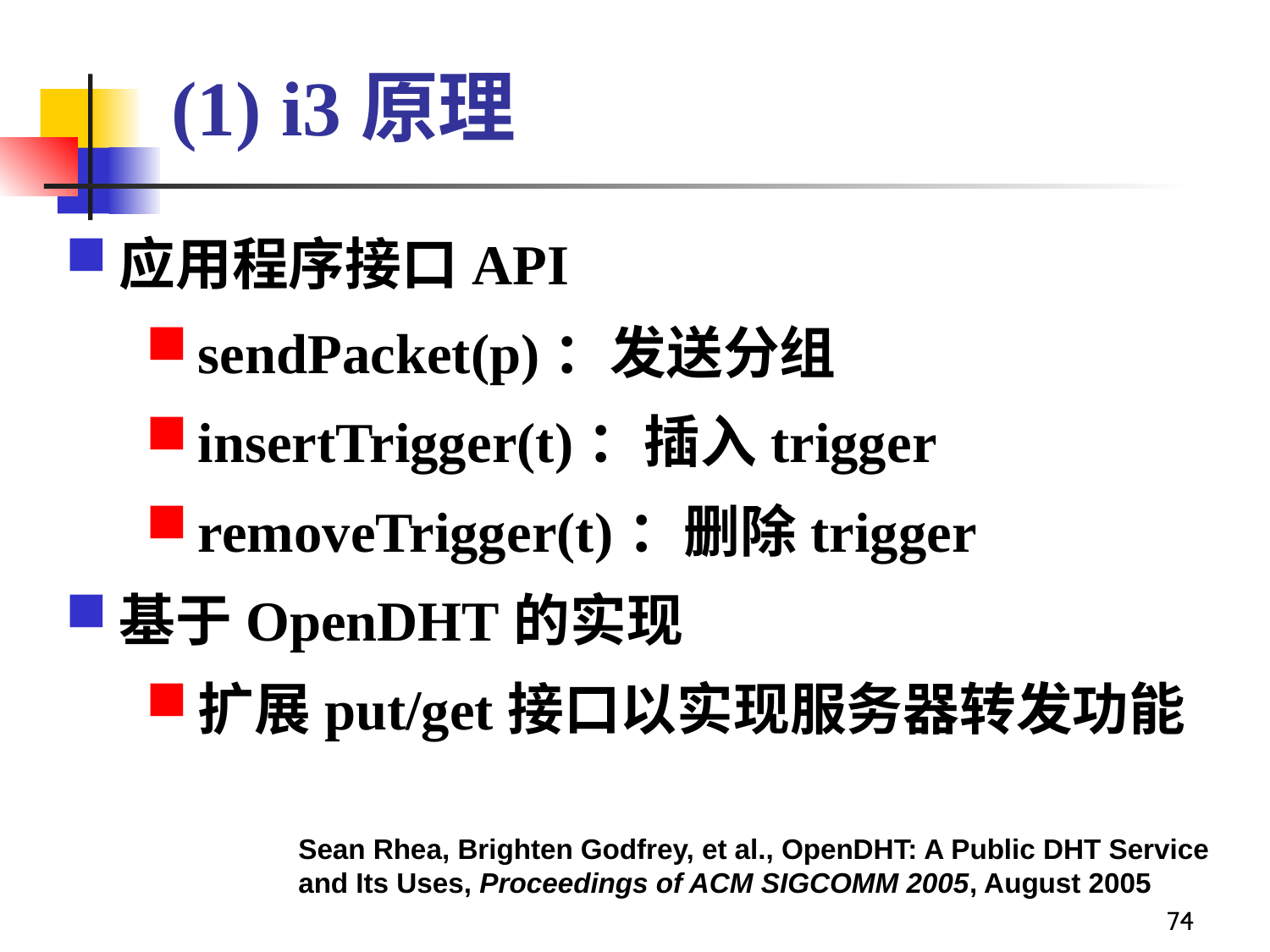

# (1) i3原理
应用程序接口API
sendPacket(p)：发送分组
insertTrigger(t)：插入trigger
removeTrigger(t)：删除trigger
基于OpenDHT的实现
扩展put/get接口以实现服务器转发功能
Sean Rhea, Brighten Godfrey, et al., OpenDHT: A Public DHT Service and Its Uses, Proceedings of ACM SIGCOMM 2005, August 2005
74